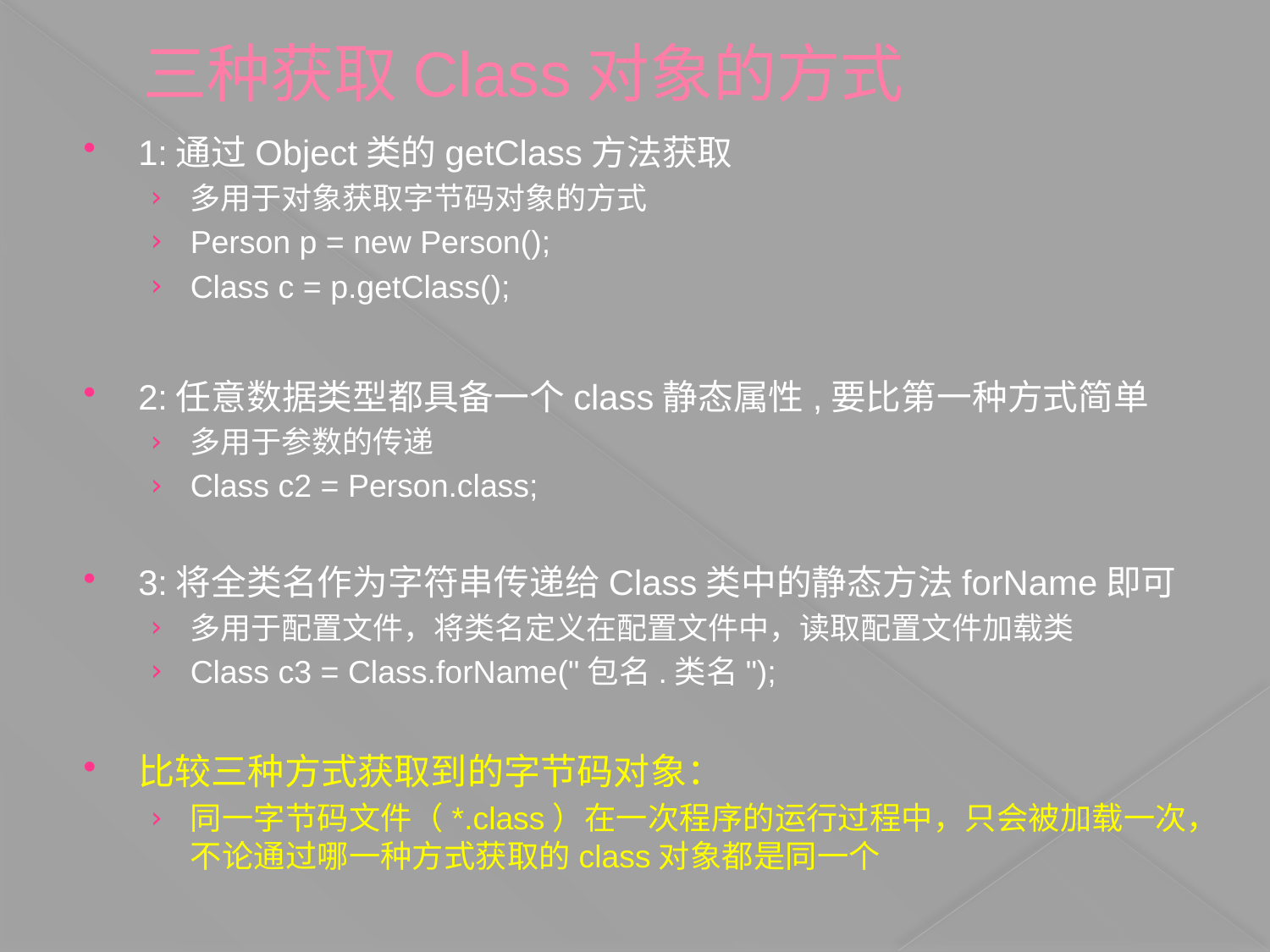

# 三种获取Class对象的方式
1:通过Object类的getClass方法获取
多用于对象获取字节码对象的方式
Person p = new Person();
Class c = p.getClass();

2:任意数据类型都具备一个class静态属性,要比第一种方式简单
多用于参数的传递
Class c2 = Person.class;

3:将全类名作为字符串传递给Class类中的静态方法forName即可
多用于配置文件，将类名定义在配置文件中，读取配置文件加载类
Class c3 = Class.forName("包名.类名");

比较三种方式获取到的字节码对象：
同一字节码文件（*.class）在一次程序的运行过程中，只会被加载一次，不论通过哪一种方式获取的class对象都是同一个